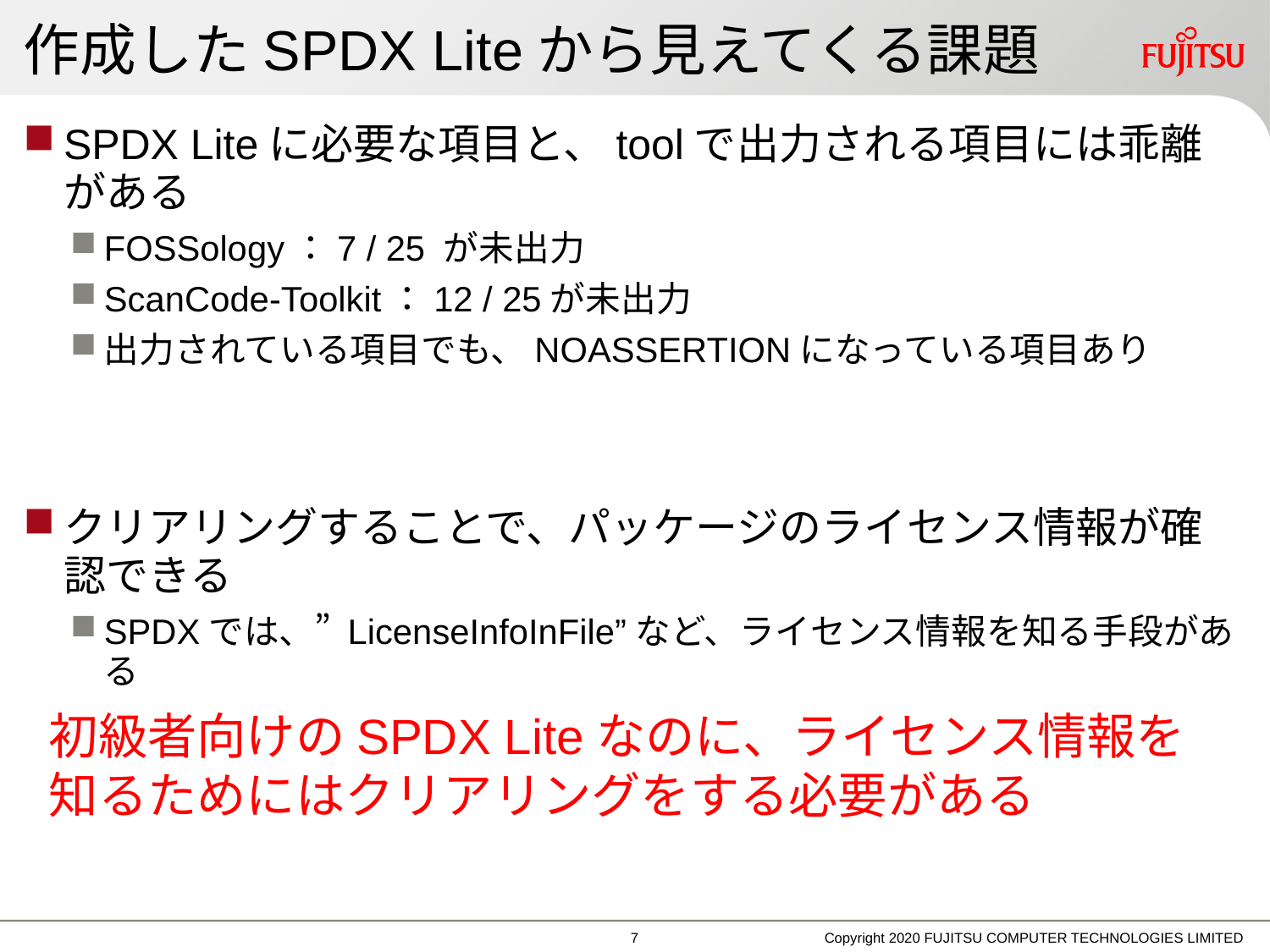

# 作成したSPDX Liteから見えてくる課題
SPDX Liteに必要な項目と、toolで出力される項目には乖離がある
FOSSology：7 / 25 が未出力
ScanCode-Toolkit：12 / 25が未出力
出力されている項目でも、NOASSERTIONになっている項目あり

クリアリングすることで、パッケージのライセンス情報が確認できる
SPDXでは、” LicenseInfoInFile”など、ライセンス情報を知る手段がある

初級者向けのSPDX Liteなのに、ライセンス情報を
知るためにはクリアリングをする必要がある
7
Copyright 2020 FUJITSU COMPUTER TECHNOLOGIES LIMITED